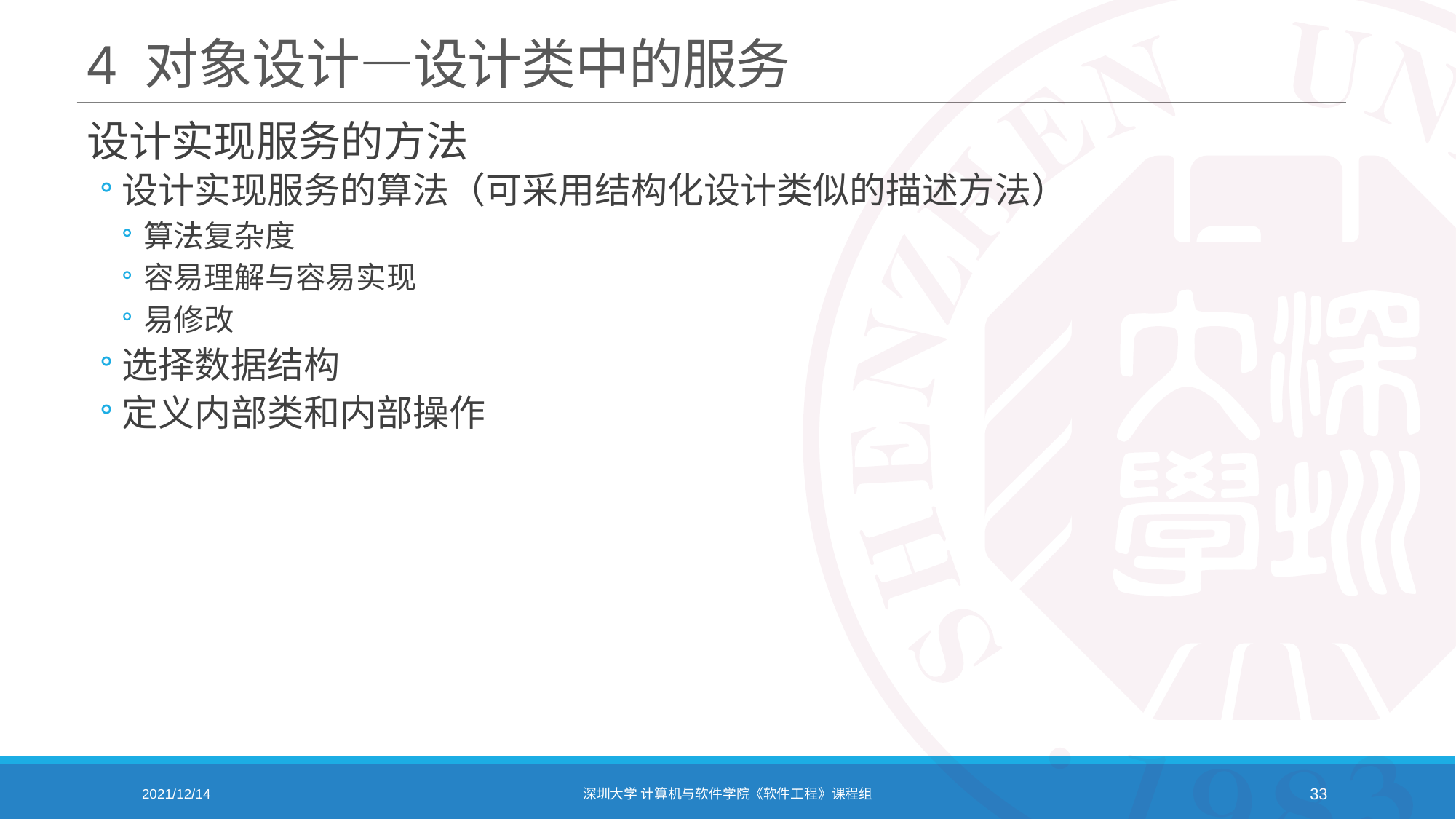

# 4 对象设计—设计类中的服务
设计实现服务的方法
设计实现服务的算法（可采用结构化设计类似的描述方法）
算法复杂度
容易理解与容易实现
易修改
选择数据结构
定义内部类和内部操作
2021/12/14
深圳大学 计算机与软件学院《软件工程》课程组
33